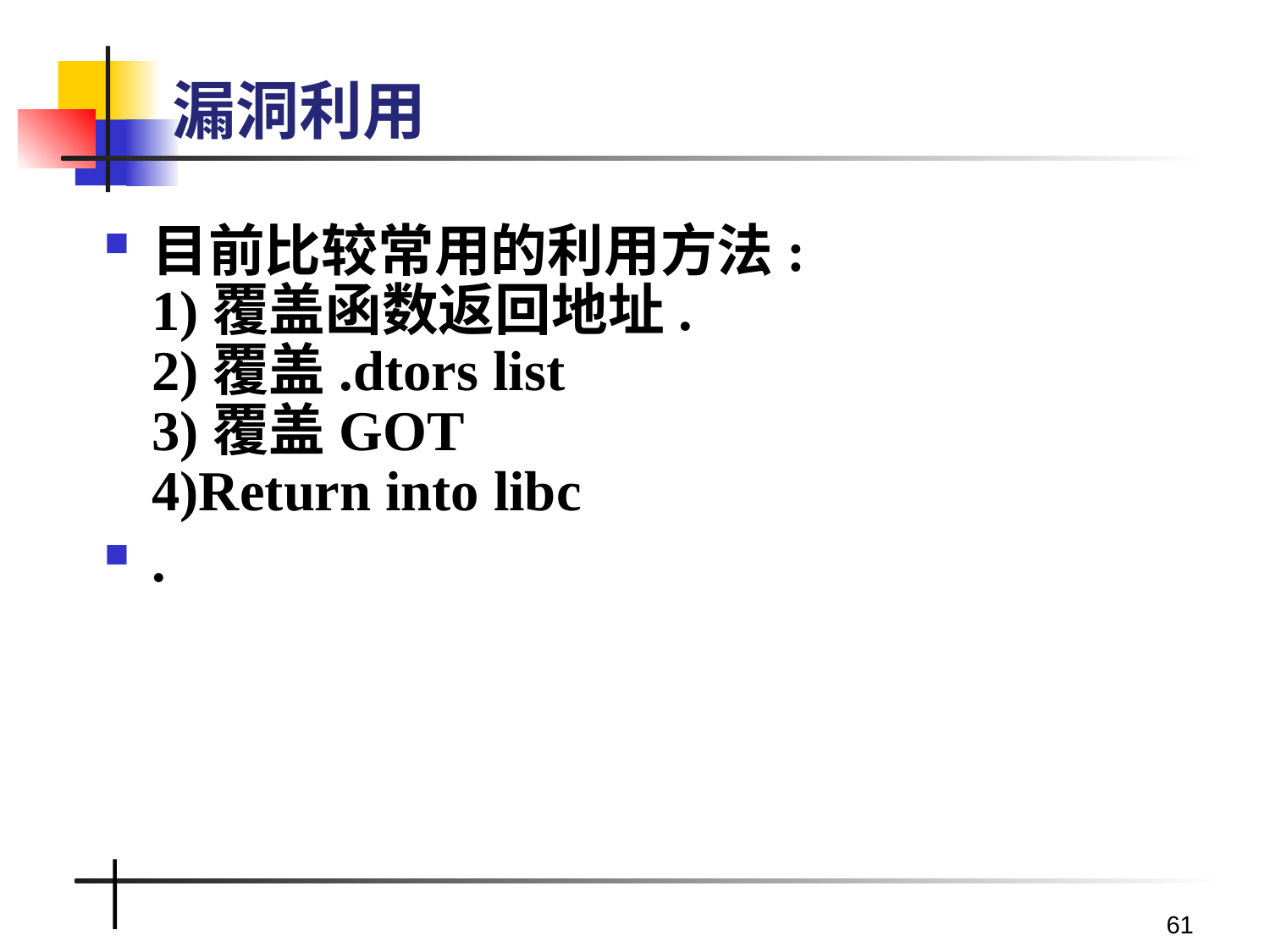

61
# 漏洞利用
目前比较常用的利用方法:
1)覆盖函数返回地址.
2)覆盖.dtors list
3)覆盖GOT
4)Return into libc
.